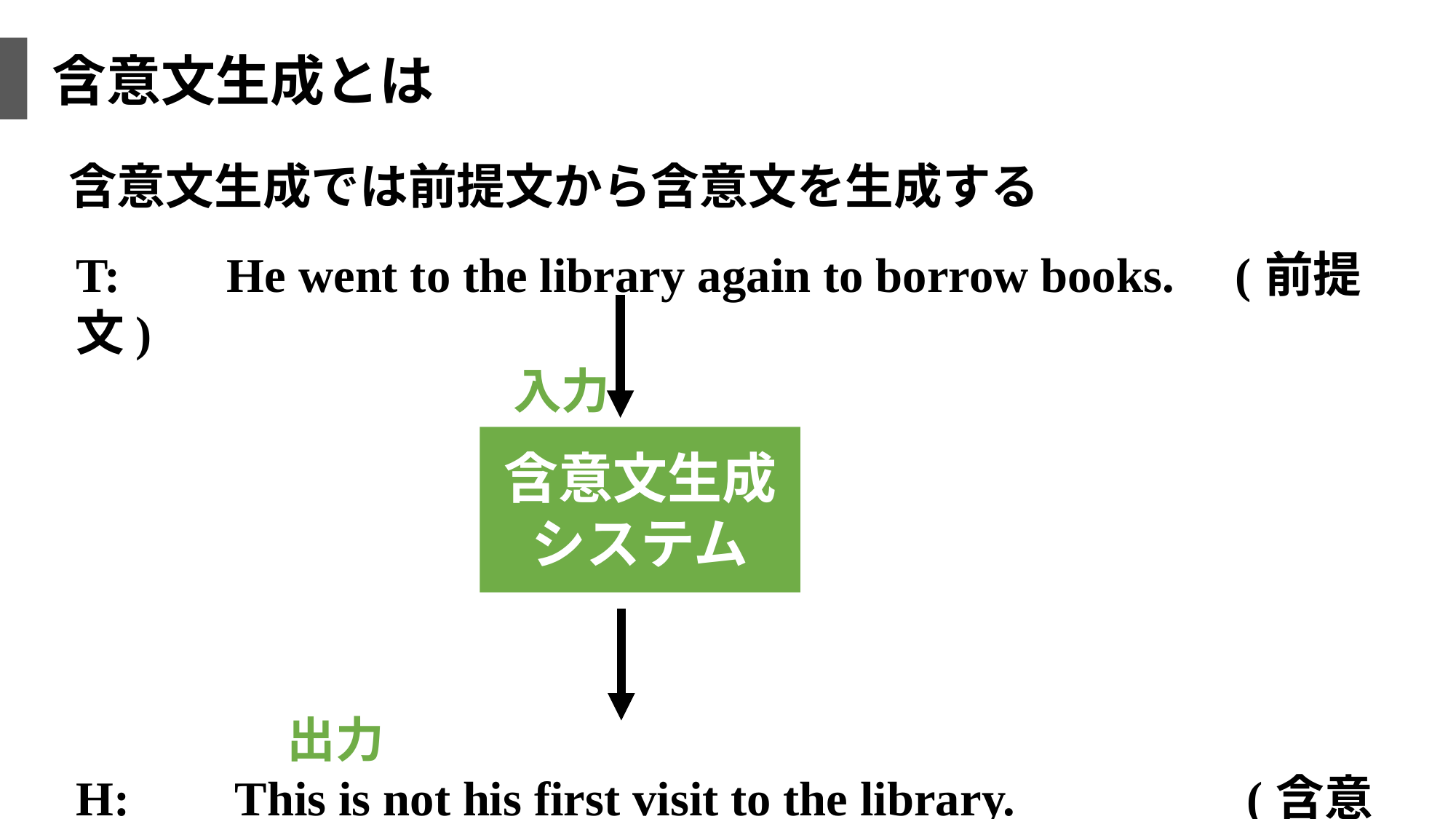

含意文生成とは
含意文生成では前提文から含意文を生成する
T:　   He went to the library again to borrow books.     (前提文)
　　　　　　　　　入力

                  出力
H:　   This is not his first visit to the library.                   (含意文)
含意文生成システム